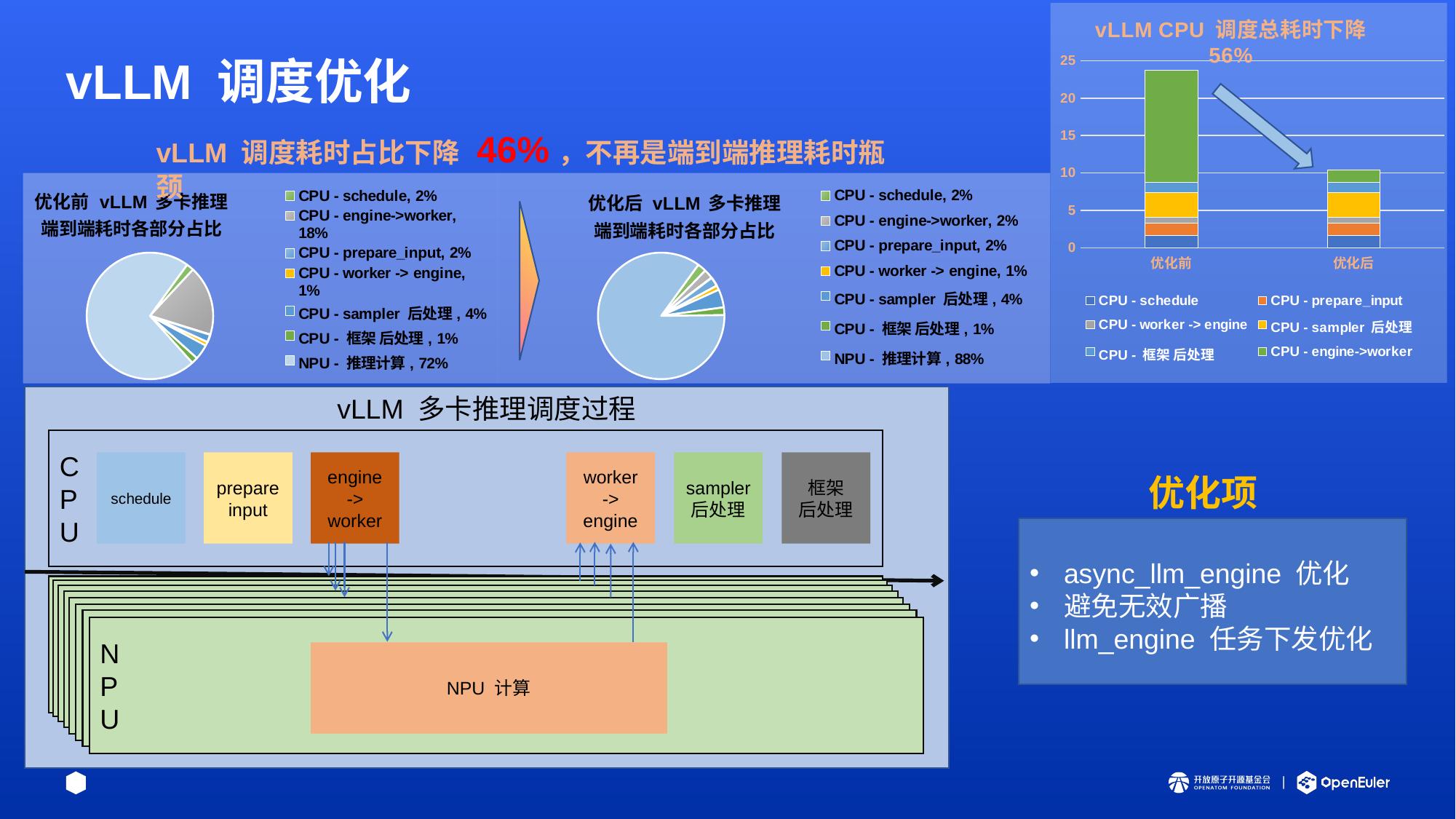

### Chart: vLLM CPU 调度总耗时下降 56%

| Category | CPU - schedule | CPU - prepare_input | CPU - worker -> engine | CPU - sampler 后处理 | CPU - 框架 后处理 | CPU - engine->worker |
|---|---|---|---|---|---|---|
| 优化前 | 1.61 | 1.7 | 0.8 | 3.25 | 1.39 | 15.0 |
| 优化后 | 1.61 | 1.7 | 0.8 | 3.25 | 1.39 | 1.7 |
# vLLM 调度优化

vLLM 调度耗时占比下降 46%，不再是端到端推理耗时瓶颈

### Chart: 优化前 vLLM 多卡推理
端到端耗时各部分占比

| Category | 端到端耗时各部分占比 |
|---|---|
| CPU - schedule, 2% | 1.61 |
| CPU - engine->worker, 18% | 15.0 |
| CPU - prepare_input, 2% | 1.7 |
| CPU - worker -> engine, 1% | 0.8 |
| CPU - sampler 后处理, 4% | 3.25 |
| CPU - 框架 后处理, 1% | 1.39 |
| NPU - 推理计算, 72% | 60.1 |

### Chart: 优化后 vLLM 多卡推理
端到端耗时各部分占比

| Category | 端到端耗时各部分占比 |
|---|---|
| CPU - schedule, 2% | 1.61 |
| CPU - engine->worker, 2% | 1.7 |
| CPU - prepare_input, 2% | 1.7 |
| CPU - worker -> engine, 1% | 0.8 |
| CPU - sampler 后处理, 4% | 3.25 |
| CPU - 框架 后处理, 1% | 1.39 |
| NPU - 推理计算, 88% | 60.1 |
vLLM 多卡推理调度过程
C
P
U
schedule
prepare
input
engine
->
worker
worker
->
engine
sampler
后处理
框架
后处理
优化项

async_llm_engine 优化
避免无效广播
llm_engine 任务下发优化

N
P
U
NPU 计算
8